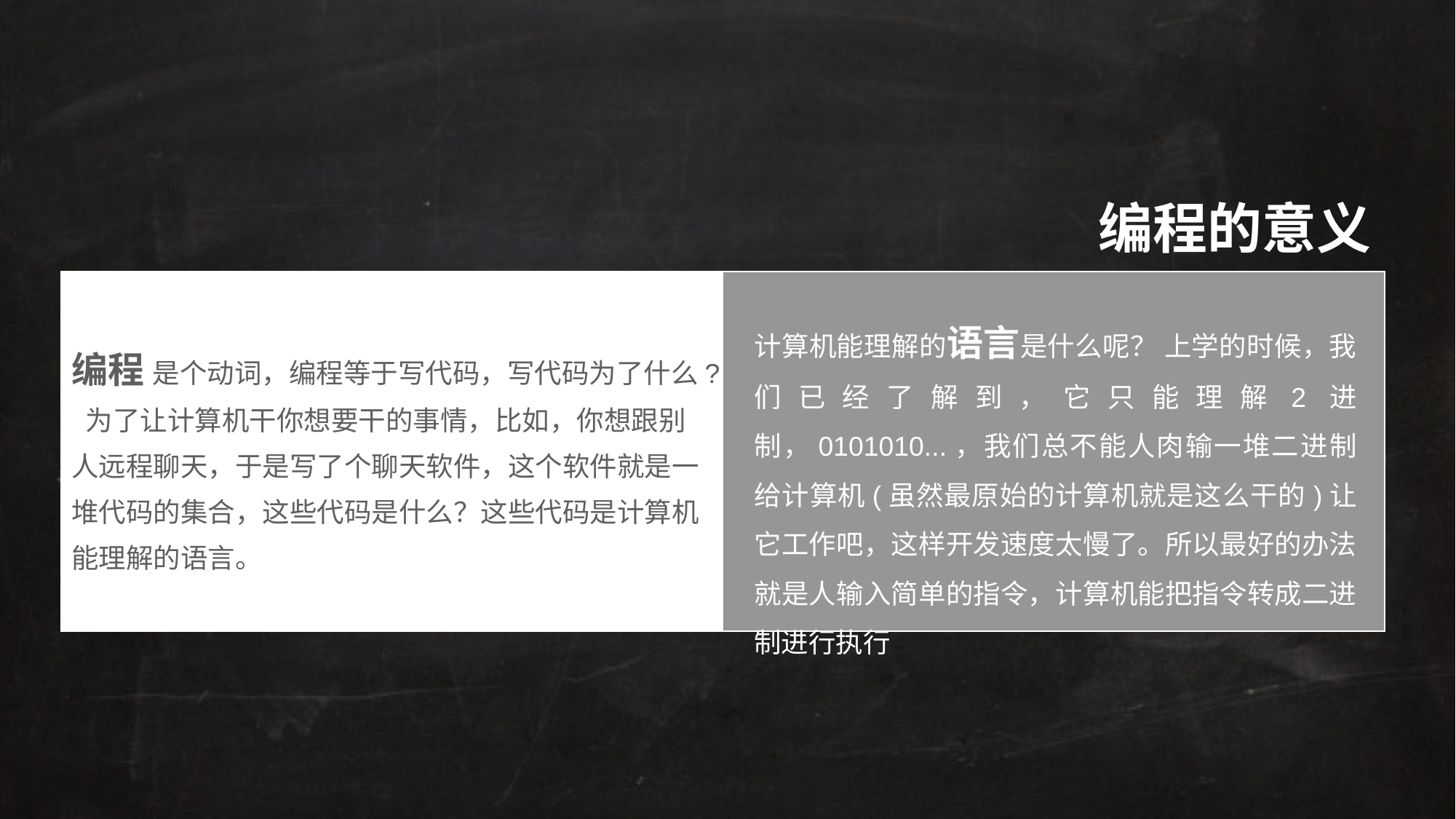

编程的意义
编程 是个动词，编程等于写代码，写代码为了什么? 为了让计算机干你想要干的事情，比如，你想跟别人远程聊天，于是写了个聊天软件，这个软件就是一堆代码的集合，这些代码是什么？这些代码是计算机能理解的语言。

计算机能理解的语言是什么呢？ 上学的时候，我们已经了解到，它只能理解2进制，0101010...，我们总不能人肉输一堆二进制给计算机(虽然最原始的计算机就是这么干的)让它工作吧，这样开发速度太慢了。所以最好的办法就是人输入简单的指令，计算机能把指令转成二进制进行执行